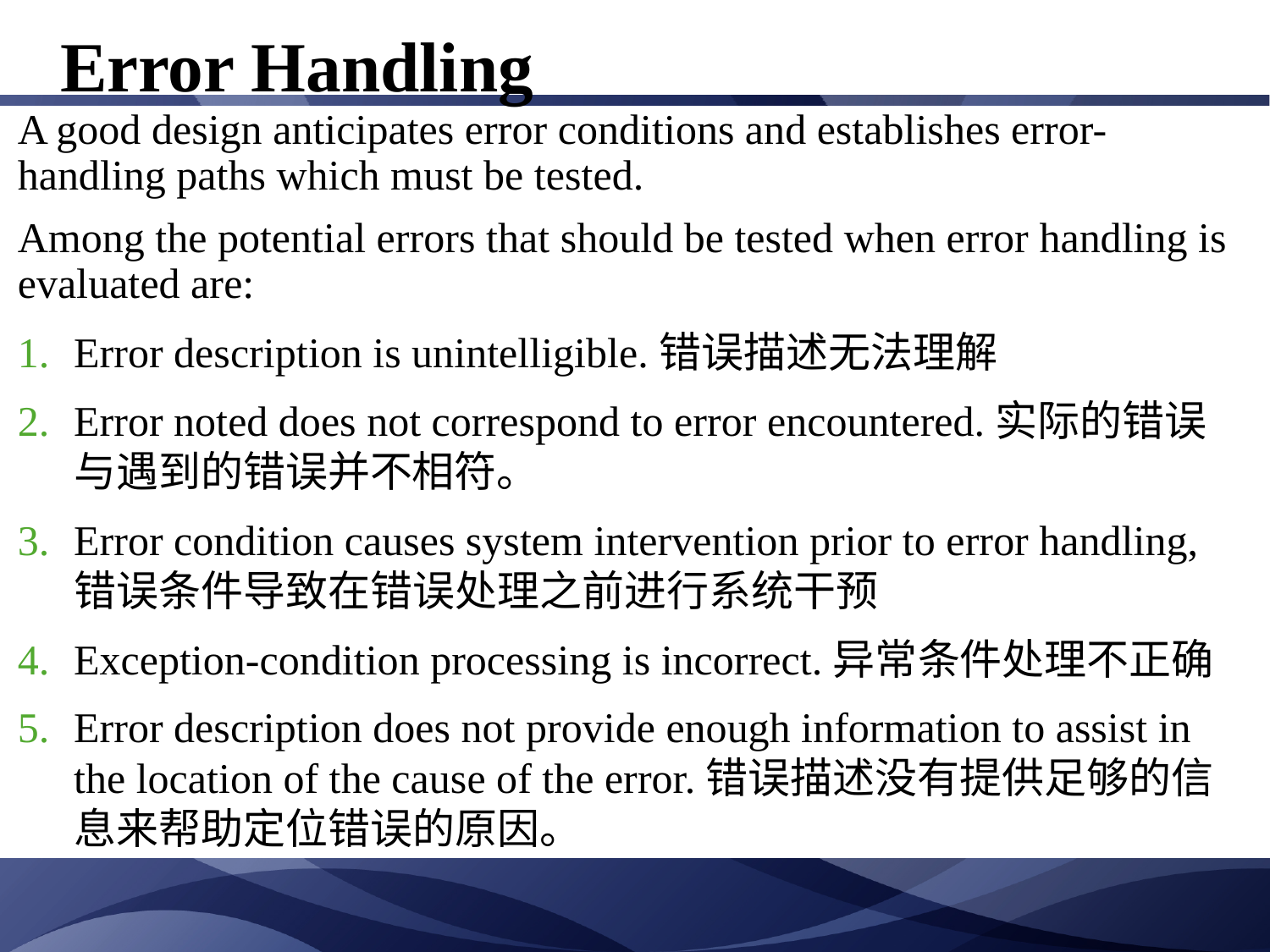

# Error Handling
A good design anticipates error conditions and establishes error-handling paths which must be tested.
Among the potential errors that should be tested when error handling is evaluated are:
Error description is unintelligible.错误描述无法理解
Error noted does not correspond to error encountered.实际的错误与遇到的错误并不相符。
Error condition causes system intervention prior to error handling,错误条件导致在错误处理之前进行系统干预
Exception-condition processing is incorrect.异常条件处理不正确
Error description does not provide enough information to assist in the location of the cause of the error.错误描述没有提供足够的信息来帮助定位错误的原因。

63